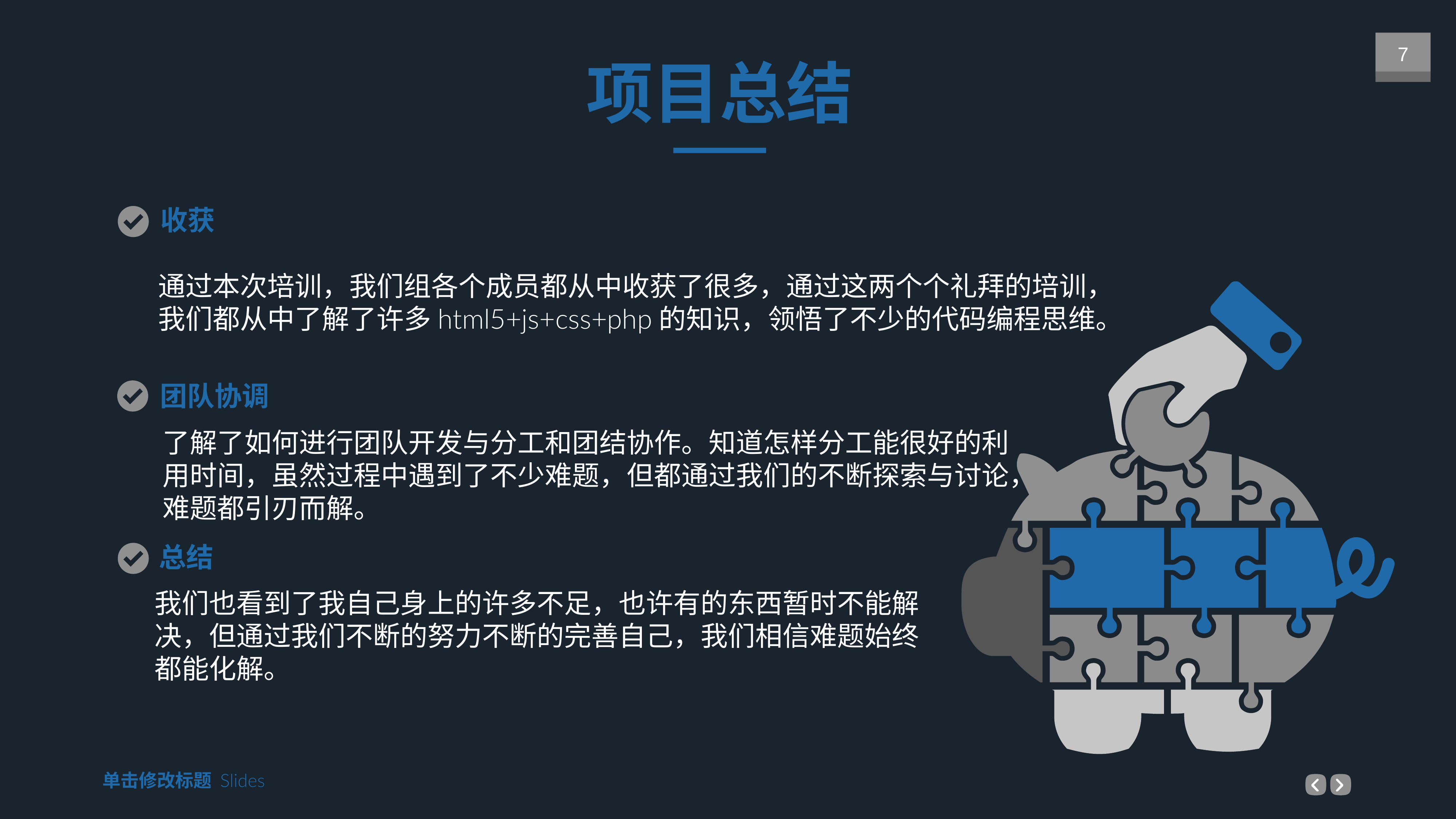

项目总结

收获

通过本次培训，我们组各个成员都从中收获了很多，通过这两个个礼拜的培训，我们都从中了解了许多html5+js+css+php的知识，领悟了不少的代码编程思维。

团队协调

了解了如何进行团队开发与分工和团结协作。知道怎样分工能很好的利
用时间，虽然过程中遇到了不少难题，但都通过我们的不断探索与讨论，
难题都引刃而解。
总结

我们也看到了我自己身上的许多不足，也许有的东西暂时不能解决，但通过我们不断的努力不断的完善自己，我们相信难题始终都能化解。